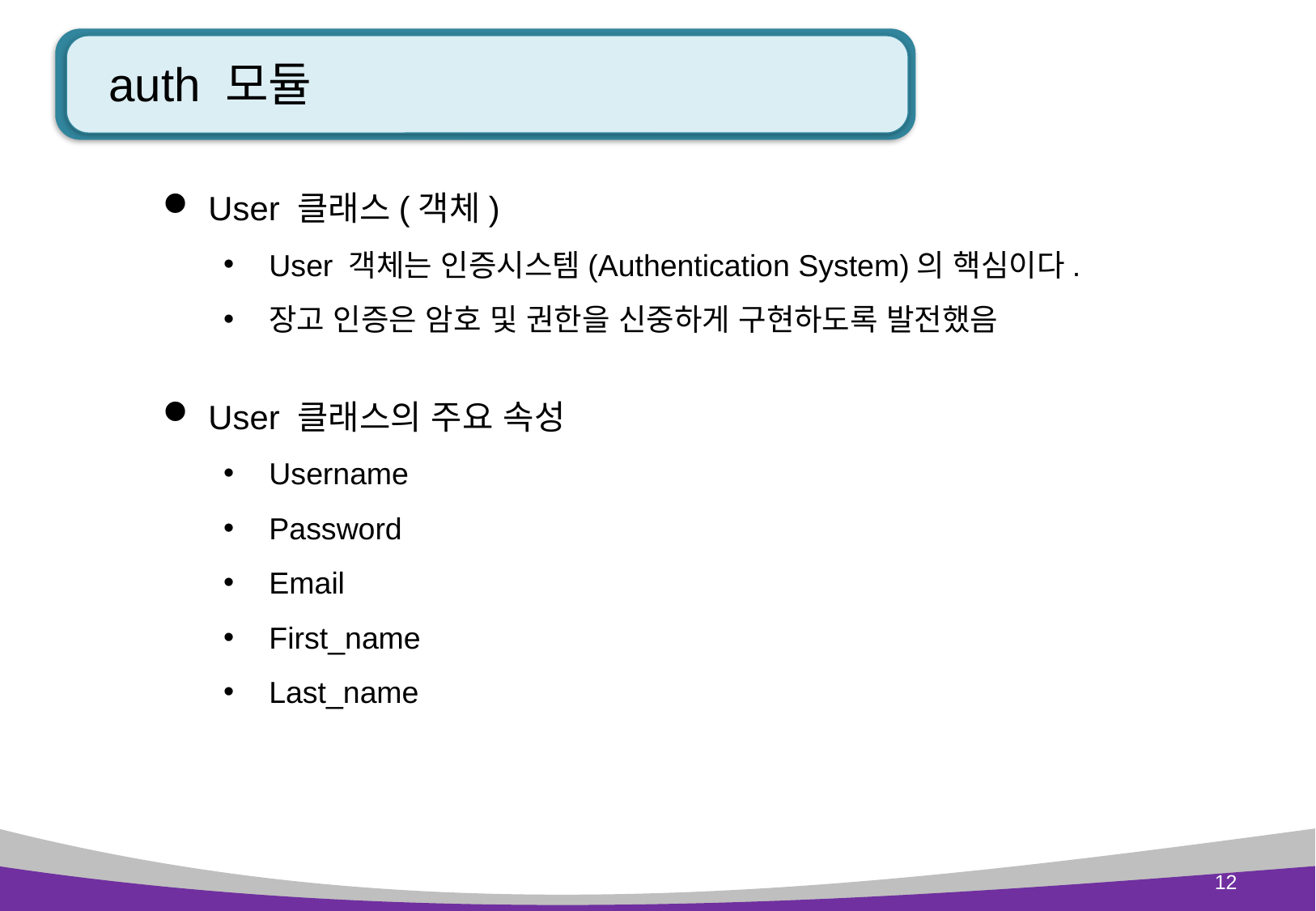

# auth 모듈
User 클래스(객체)
User 객체는 인증시스템(Authentication System)의 핵심이다.
장고 인증은 암호 및 권한을 신중하게 구현하도록 발전했음
User 클래스의 주요 속성
Username
Password
Email
First_name
Last_name
12